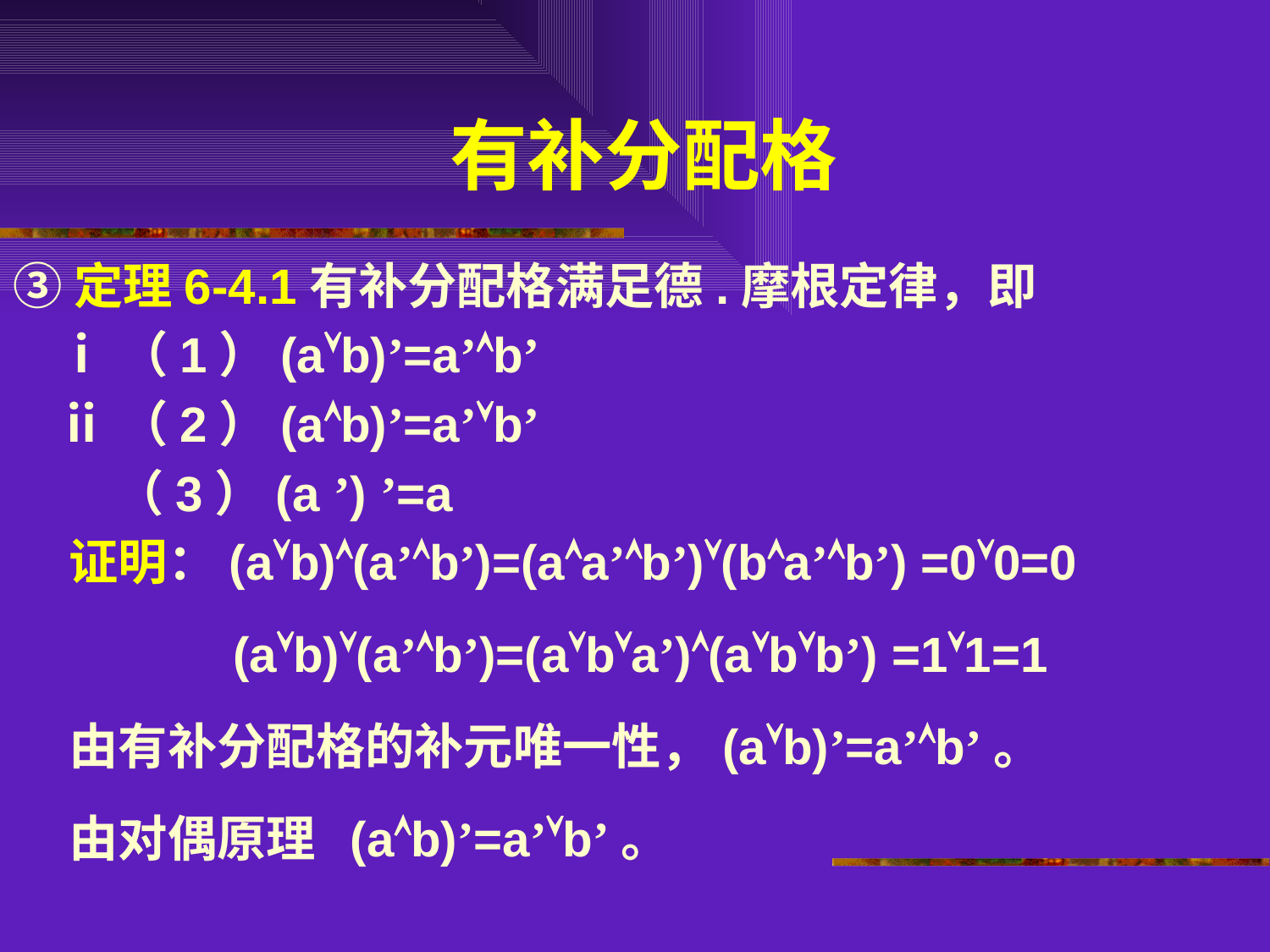

# 有补分配格
③定理6-4.1有补分配格满足德.摩根定律，即
    ⅰ（1）(a∨b)’=a’∧b’
    ⅱ（2）(a∧b)’=a’∨b’
        （3）(a ’) ’=a
    证明：(a∨b)∧(a’∧b’)=(a∧a’∧b’)∨(b∧a’∧b’) =0∨0=0
                (a∨b)∨(a’∧b’)=(a∨b∨a’)∧(a∨b∨b’) =1∨1=1
    由有补分配格的补元唯一性，(a∨b)’=a’∧b’。
    由对偶原理  (a∧b)’=a’∨b’。